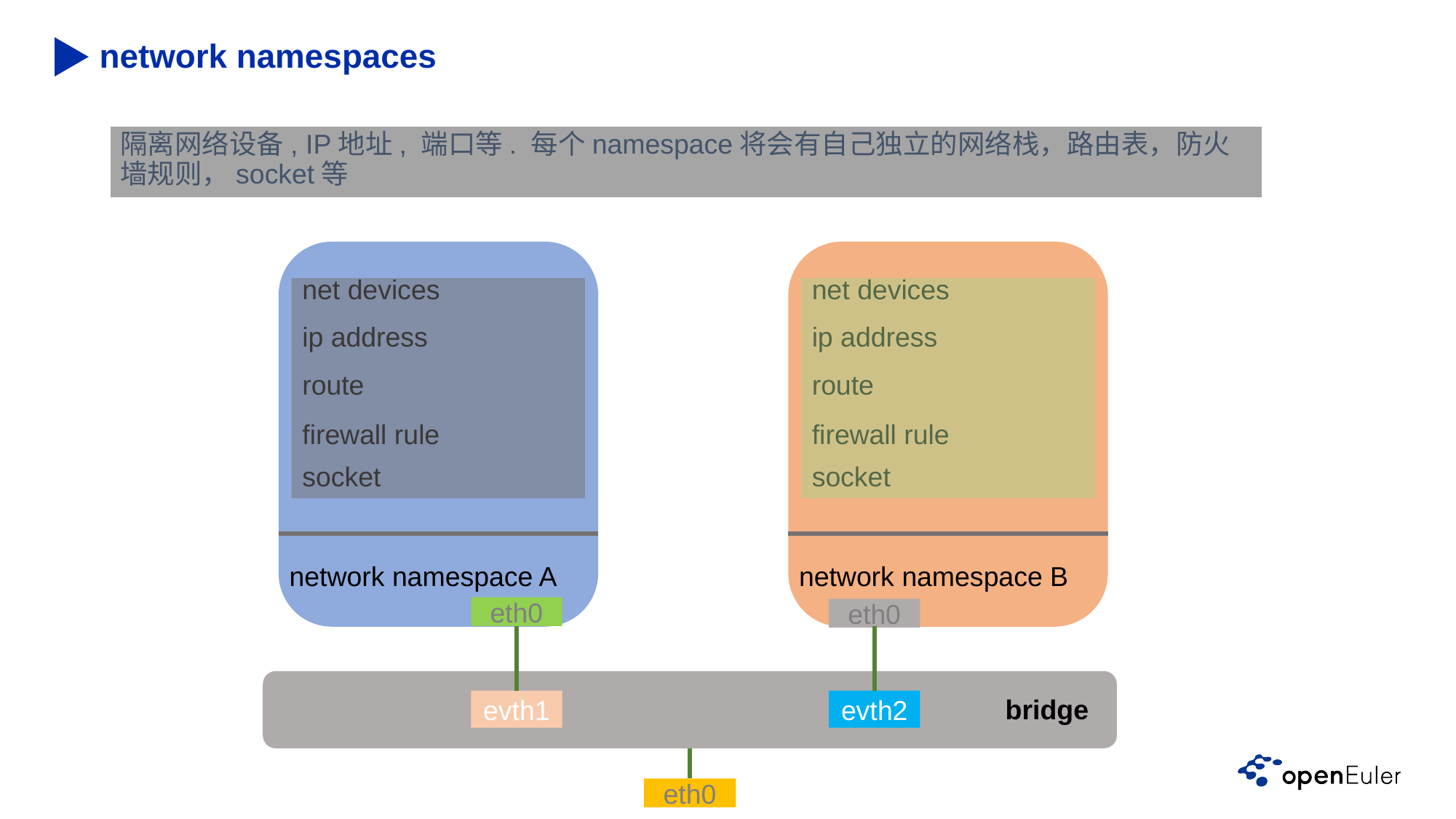

network namespaces
隔离网络设备, IP地址, 端口等. 每个namespace将会有自己独立的网络栈，路由表，防火墙规则，socket等

net devices
net devices

ip address
ip address
route
route
firewall rule
firewall rule
socket
socket
network namespace A
network namespace B
eth0
eth0

bridge
evth1
evth2
eth0